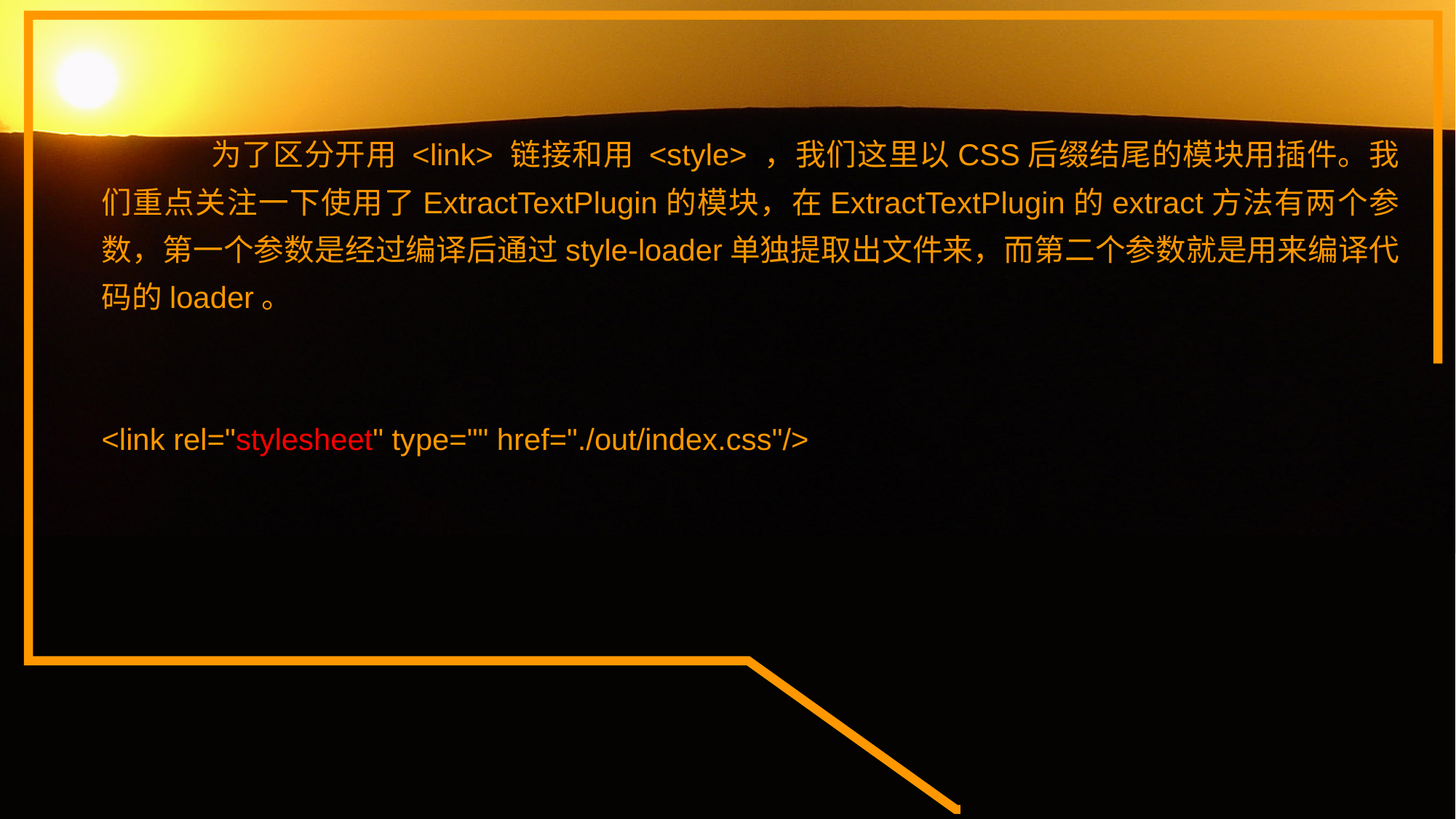

为了区分开用 <link> 链接和用 <style> ，我们这里以CSS后缀结尾的模块用插件。我们重点关注一下使用了ExtractTextPlugin的模块，在ExtractTextPlugin的extract方法有两个参数，第一个参数是经过编译后通过style-loader单独提取出文件来，而第二个参数就是用来编译代码的loader。

<link rel="stylesheet" type="" href="./out/index.css"/>